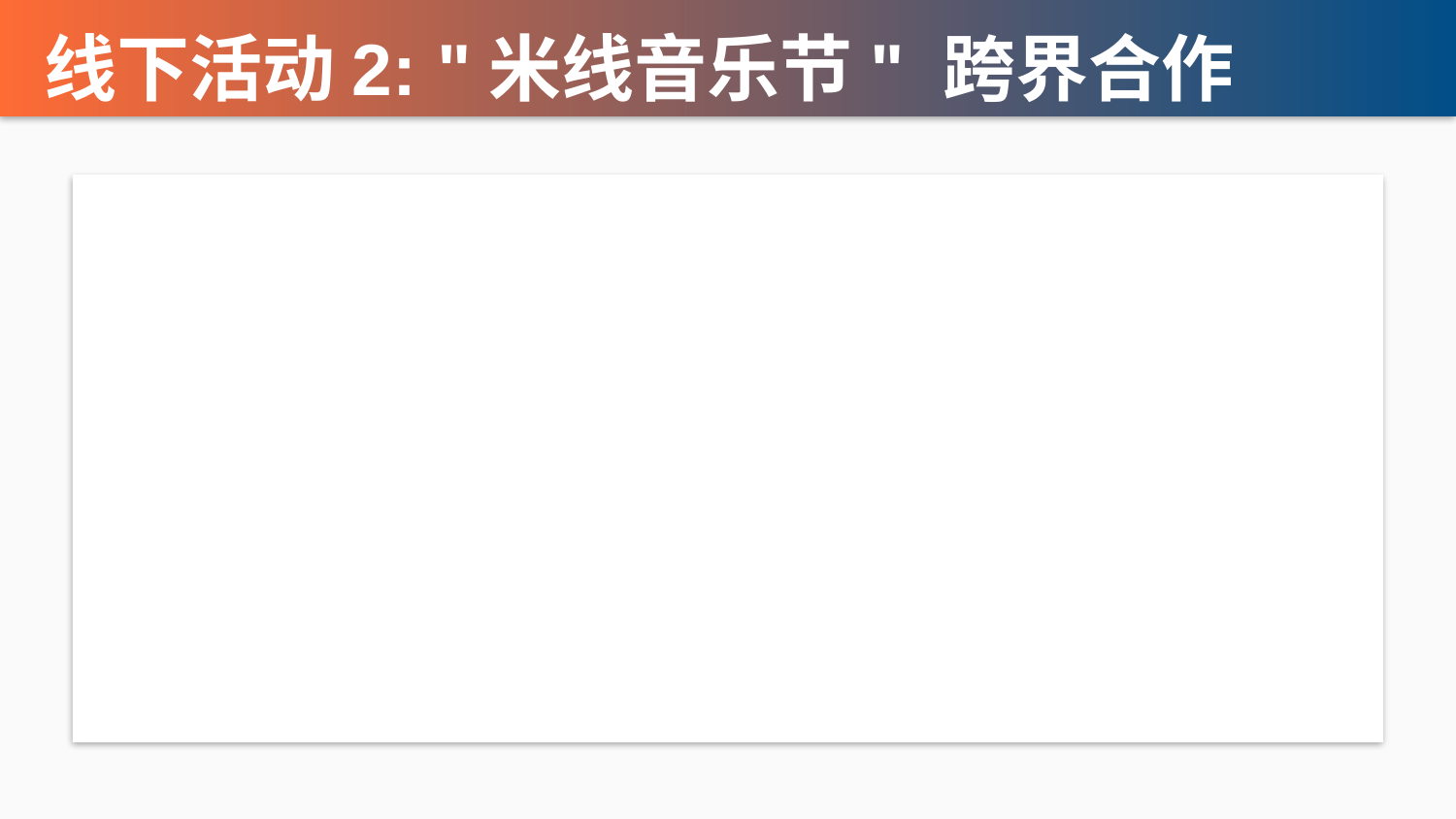

线下活动2: "米线音乐节" 跨界合作

🎵 合作对象: 本地独立音乐厂牌/LiveHouse
🎤 活动形式: 音乐演出+美食集市
🍜 特色: '边吃边听'沉浸式体验
🎫 门票: 99元 (含米线套餐+音乐会)
📈 预期: 单场300人,传播触达10万+年轻客群